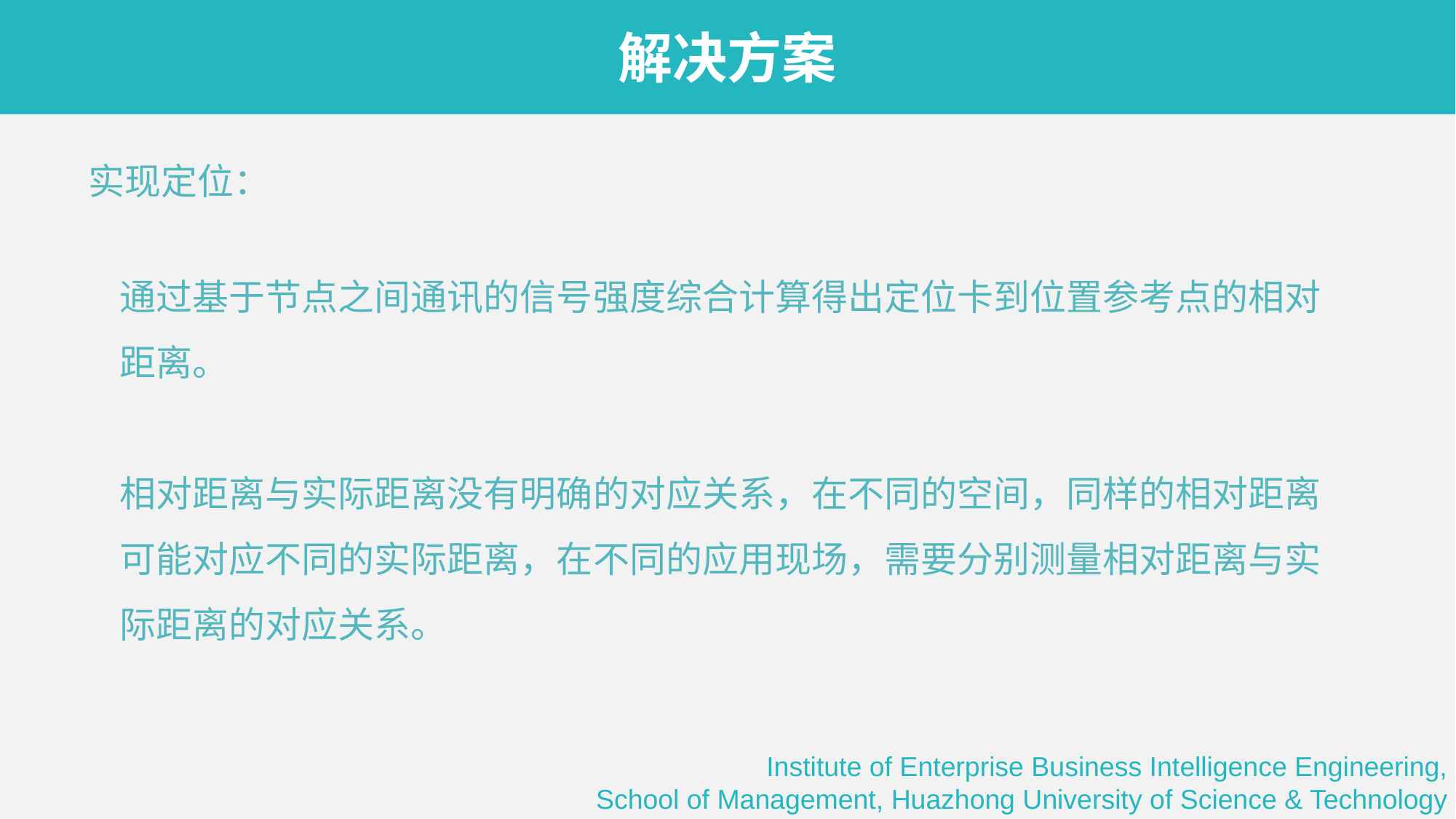

解决方案
实现定位：
通过基于节点之间通讯的信号强度综合计算得出定位卡到位置参考点的相对距离。

相对距离与实际距离没有明确的对应关系，在不同的空间，同样的相对距离可能对应不同的实际距离，在不同的应用现场，需要分别测量相对距离与实际距离的对应关系。
Institute of Enterprise Business Intelligence Engineering,
School of Management, Huazhong University of Science & Technology